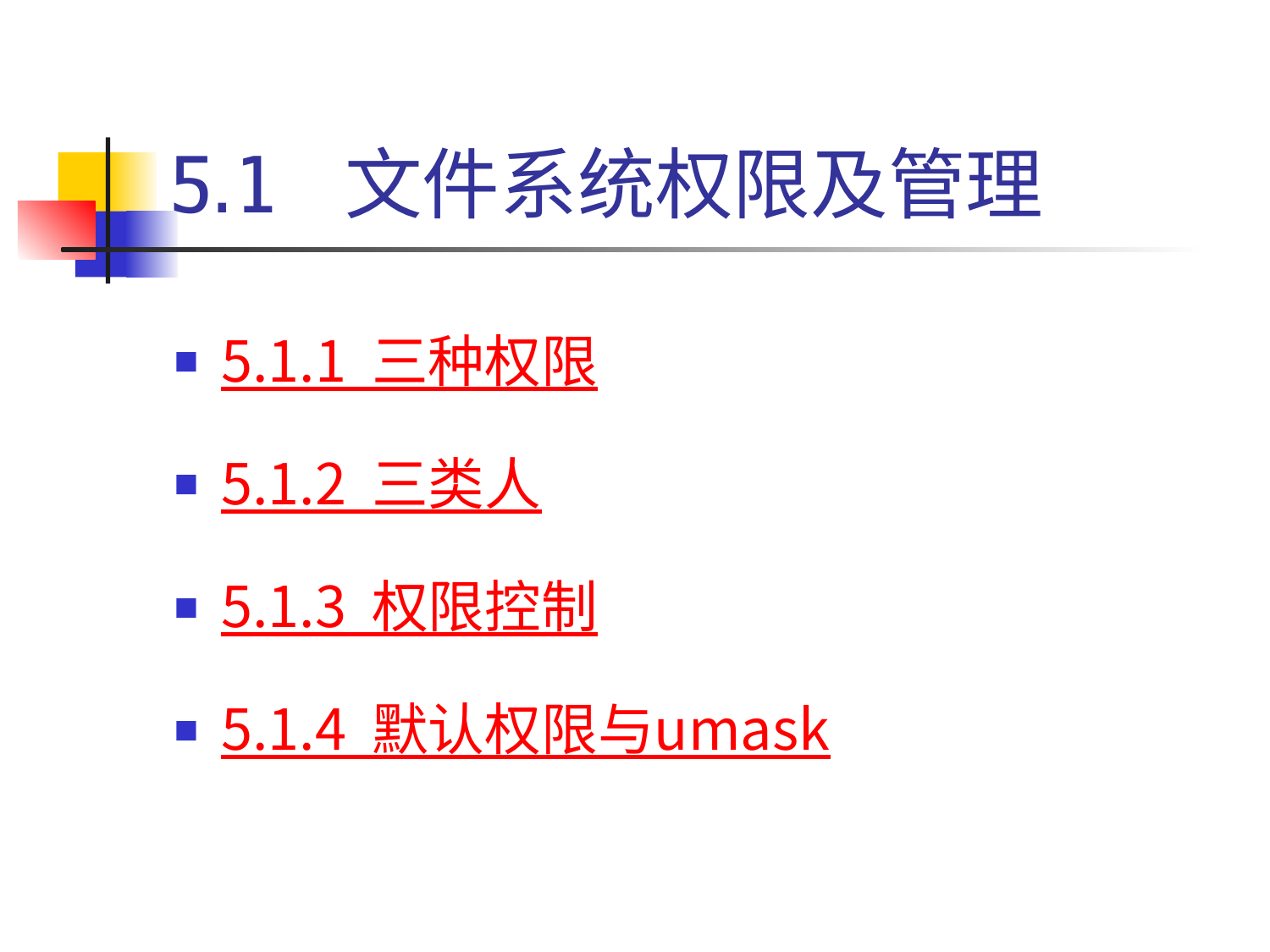

# 5.1  文件系统权限及管理
5.1.1  三种权限
5.1.2  三类人
5.1.3  权限控制
5.1.4  默认权限与umask